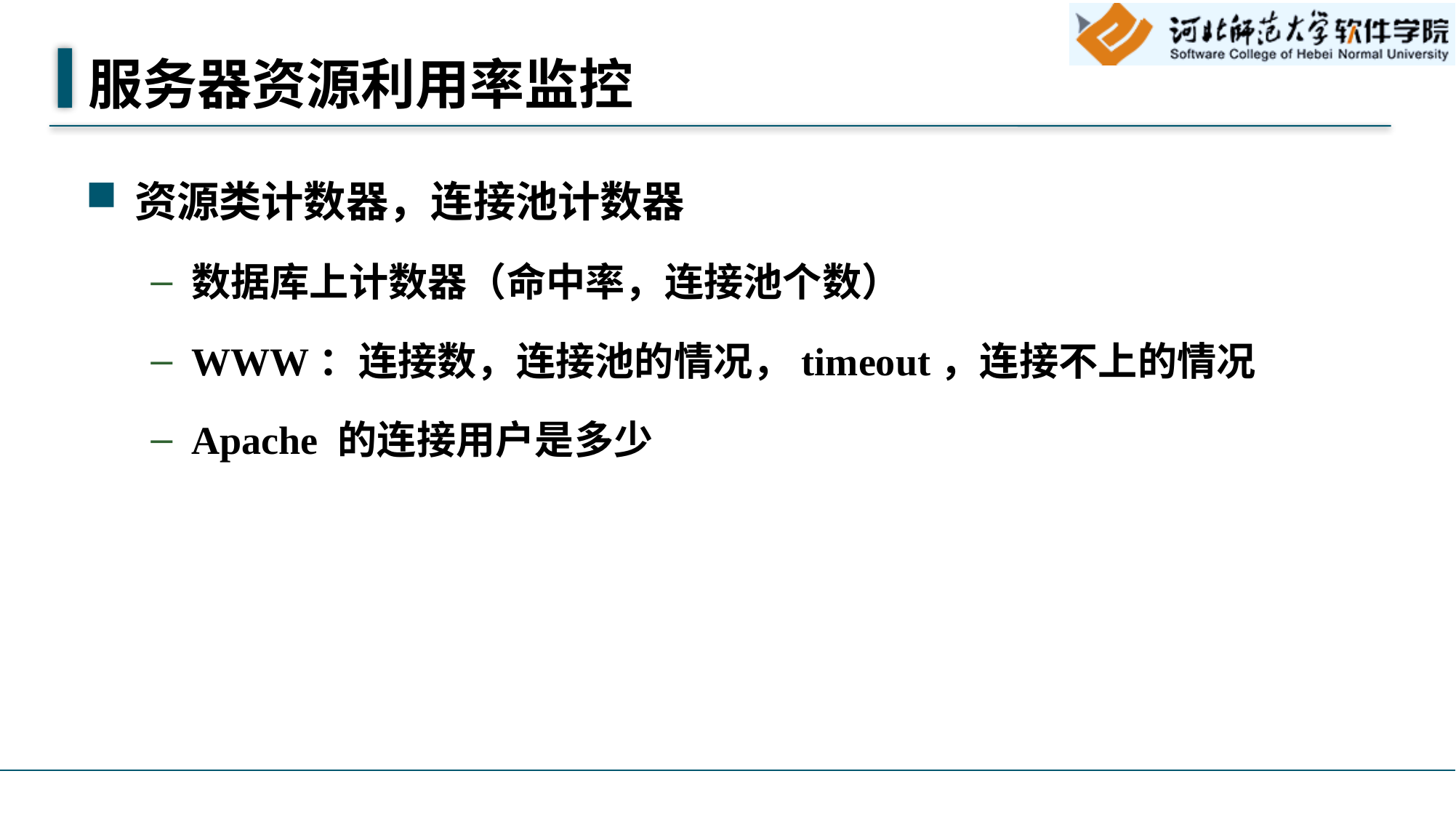

# 服务器资源利用率监控
资源类计数器，连接池计数器
数据库上计数器（命中率，连接池个数）
WWW：连接数，连接池的情况，timeout，连接不上的情况
Apache 的连接用户是多少